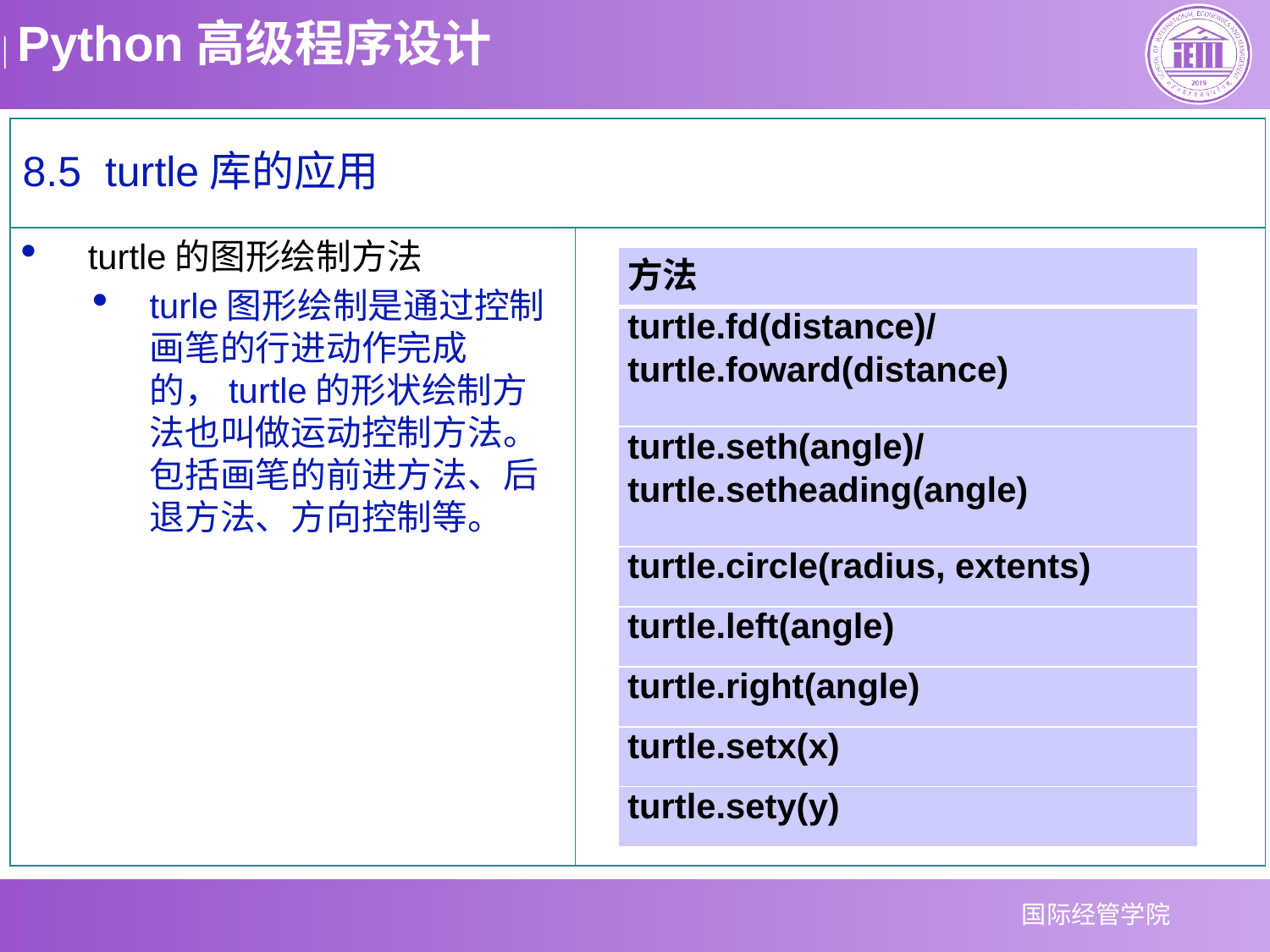

8.5  turtle库的应用

 turtle的图形绘制方法
turle图形绘制是通过控制画笔的行进动作完成的，turtle的形状绘制方法也叫做运动控制方法。包括画笔的前进方法、后退方法、方向控制等。
| 方法 |
| --- |
| turtle.fd(distance)/ turtle.foward(distance) |
| turtle.seth(angle)/ turtle.setheading(angle) |
| turtle.circle(radius, extents) |
| turtle.left(angle) |
| turtle.right(angle) |
| turtle.setx(x) |
| turtle.sety(y) |